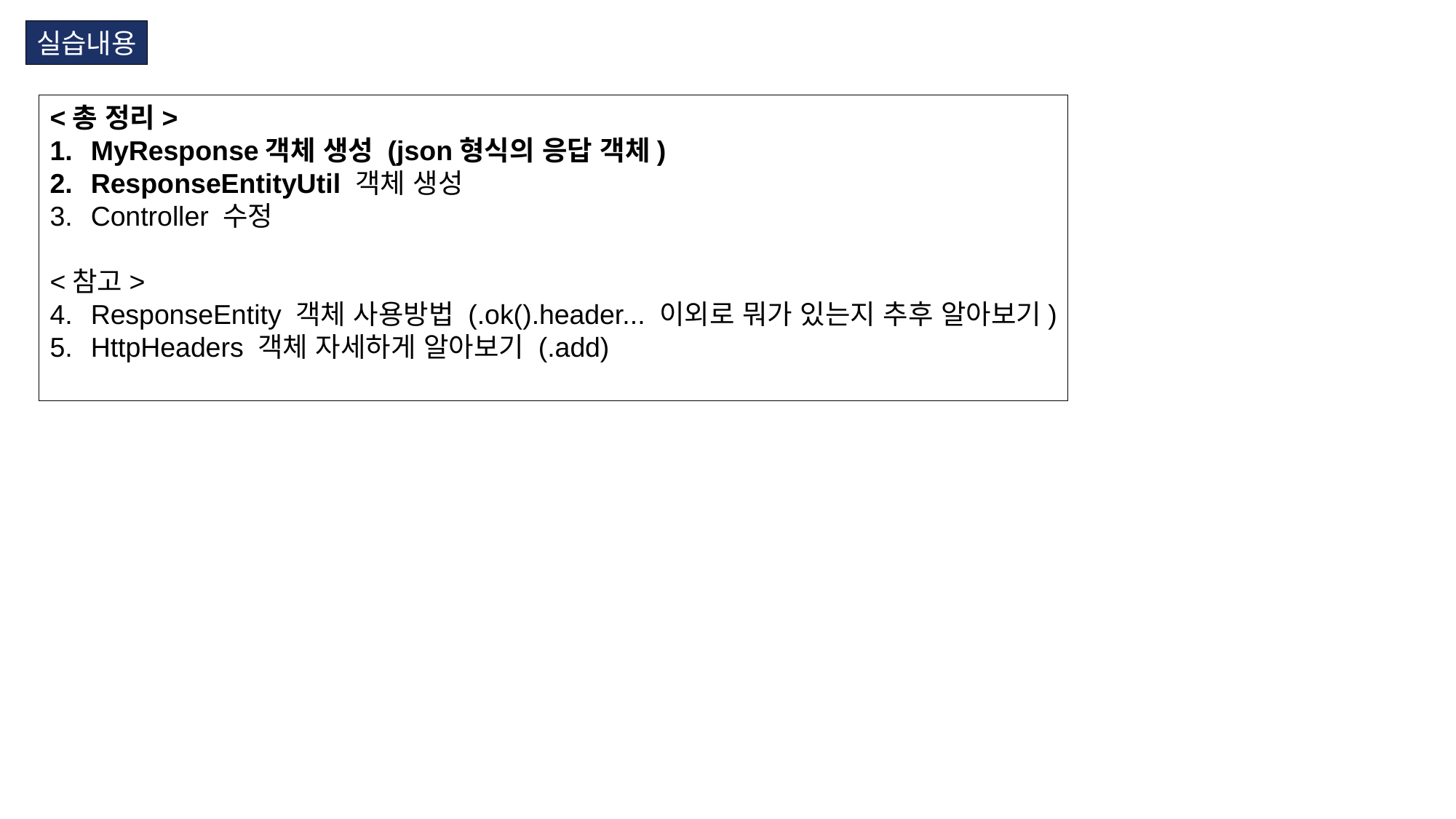

실습내용
<총 정리>
MyResponse객체 생성 (json형식의 응답 객체)
ResponseEntityUtil 객체 생성
Controller 수정

<참고>
ResponseEntity 객체 사용방법 (.ok().header... 이외로 뭐가 있는지 추후 알아보기)
HttpHeaders 객체 자세하게 알아보기 (.add)